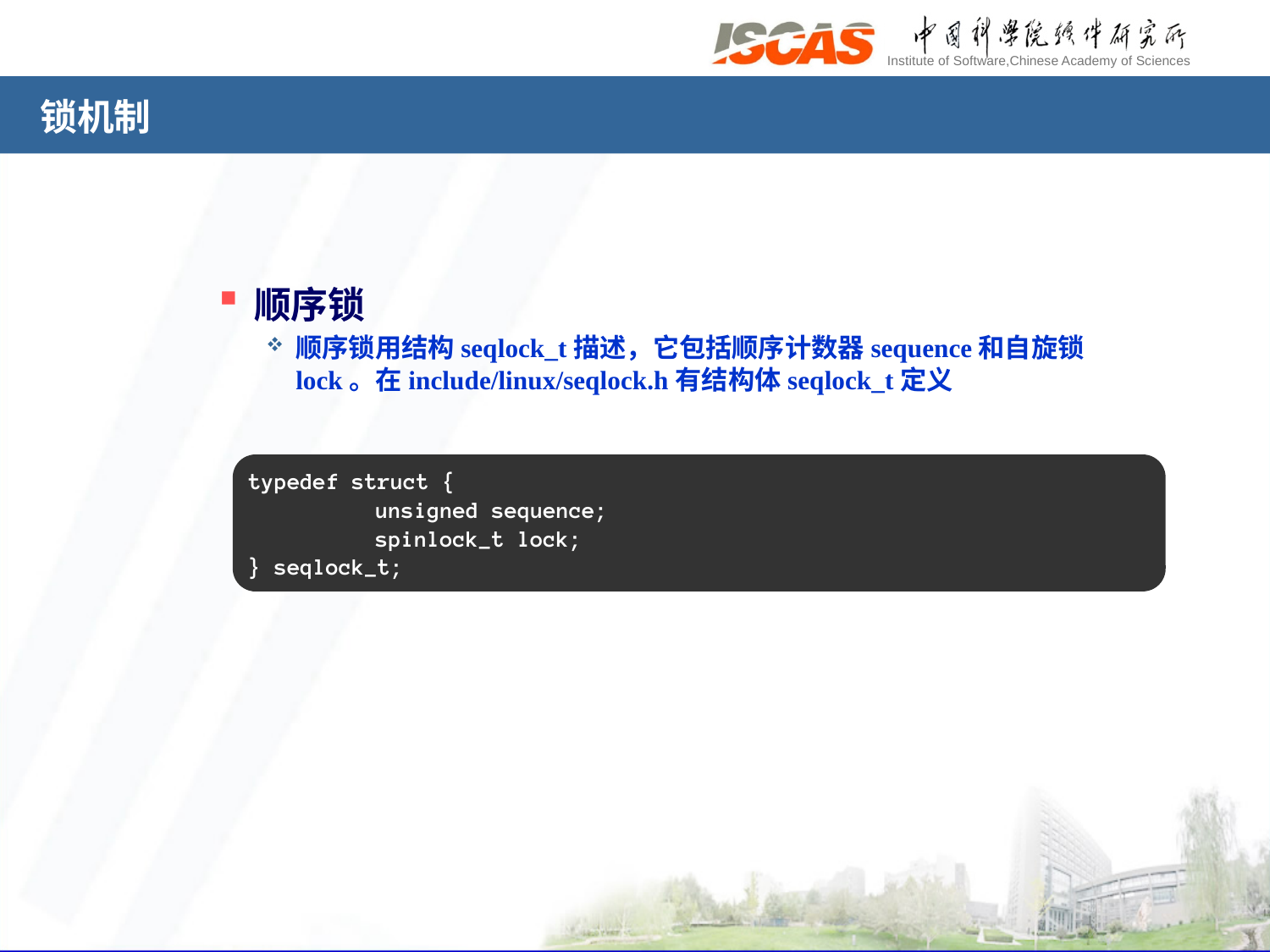

# 锁机制
顺序锁
顺序锁用结构seqlock_t描述，它包括顺序计数器sequence和自旋锁lock。在include/linux/seqlock.h有结构体seqlock_t定义
typedef struct {
	unsigned sequence;
	spinlock_t lock;
} seqlock_t;